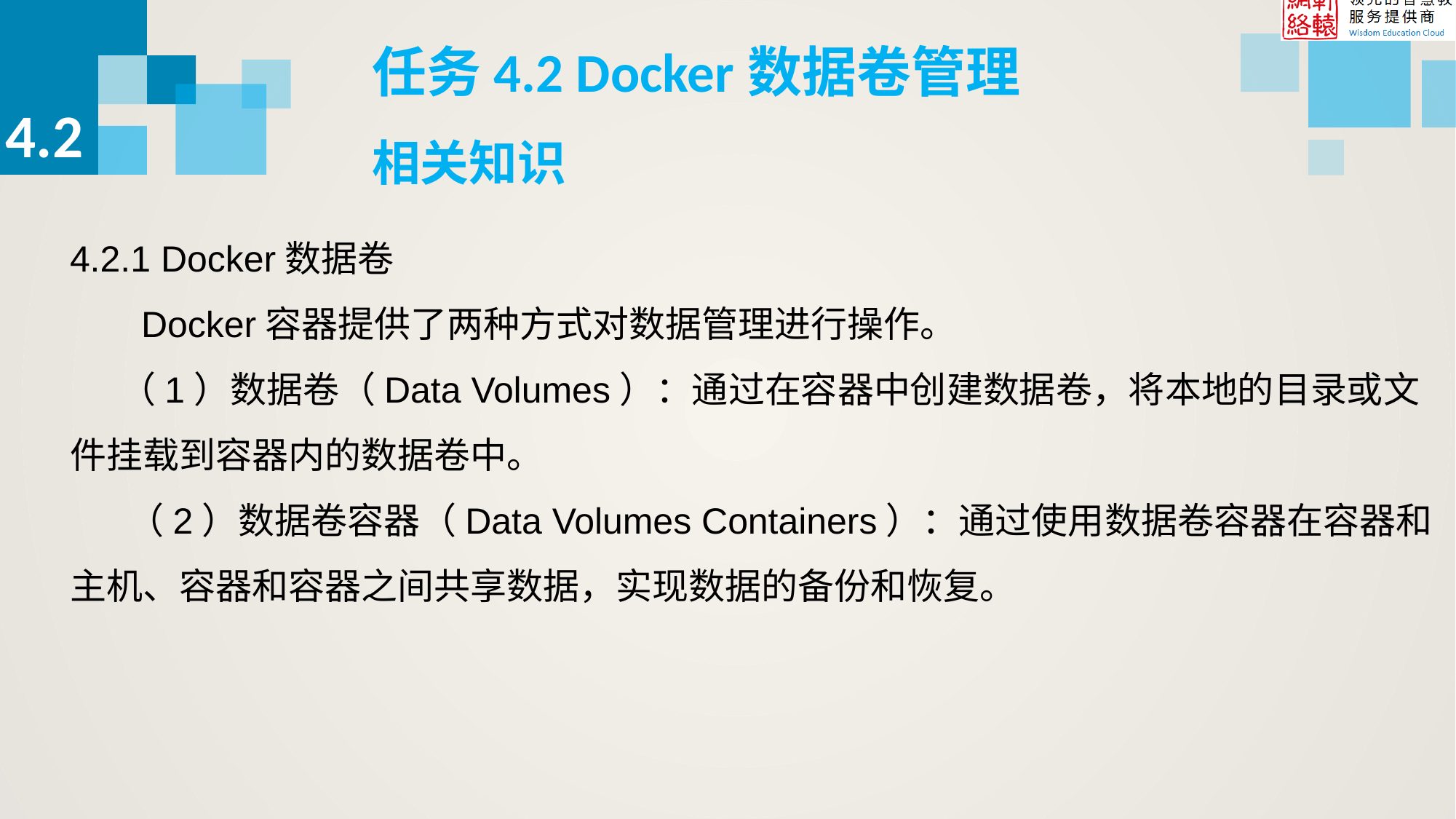

任务4.2 Docker数据卷管理
4.2
相关知识
4.2.1 Docker数据卷
       Docker容器提供了两种方式对数据管理进行操作。
     （1）数据卷（Data Volumes）：通过在容器中创建数据卷，将本地的目录或文件挂载到容器内的数据卷中。
      （2）数据卷容器（Data Volumes Containers）：通过使用数据卷容器在容器和主机、容器和容器之间共享数据，实现数据的备份和恢复。